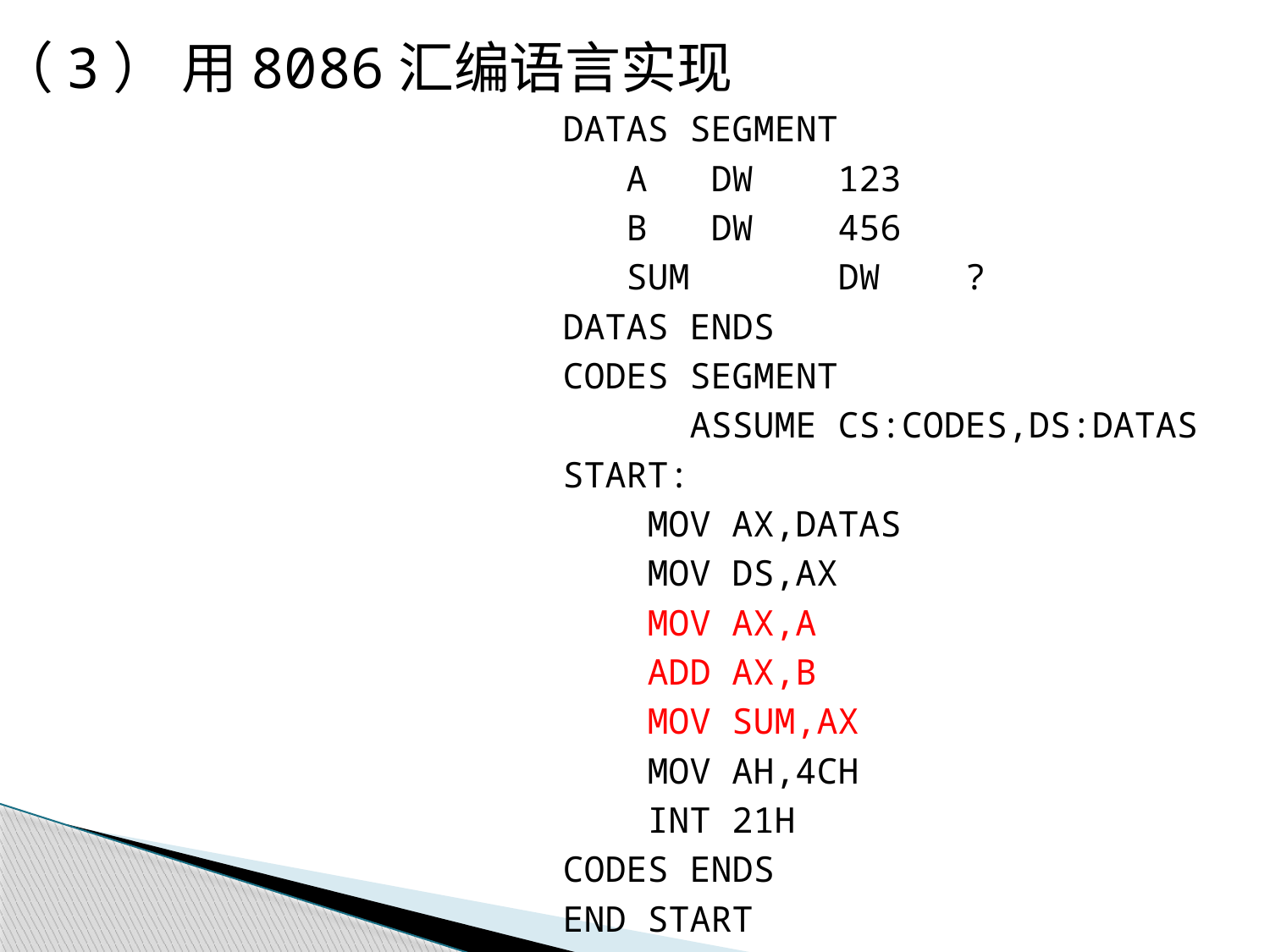

（3） 用8086汇编语言实现

DATAS SEGMENT
   A 	 DW 	 123
   B	 DW  	 456
   SUM	 DW 	 ?
DATAS ENDS
CODES SEGMENT
    	ASSUME CS:CODES,DS:DATAS
START:
    MOV AX,DATAS
    MOV DS,AX
    MOV AX,A
    ADD AX,B
    MOV SUM,AX
    MOV AH,4CH
    INT 21H
CODES ENDS
END START